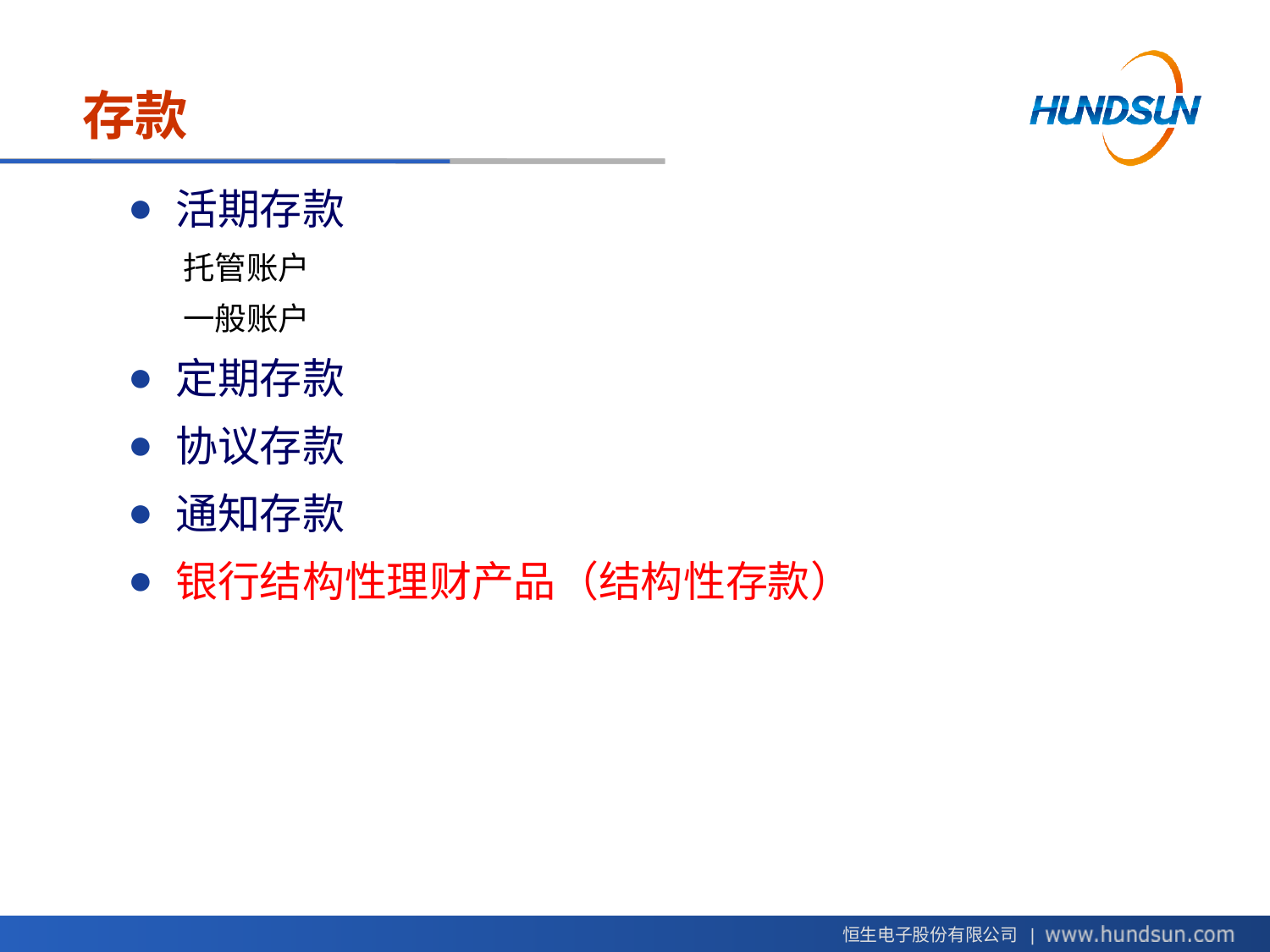

# 存款
活期存款
托管账户
一般账户
定期存款
协议存款
通知存款
银行结构性理财产品（结构性存款）